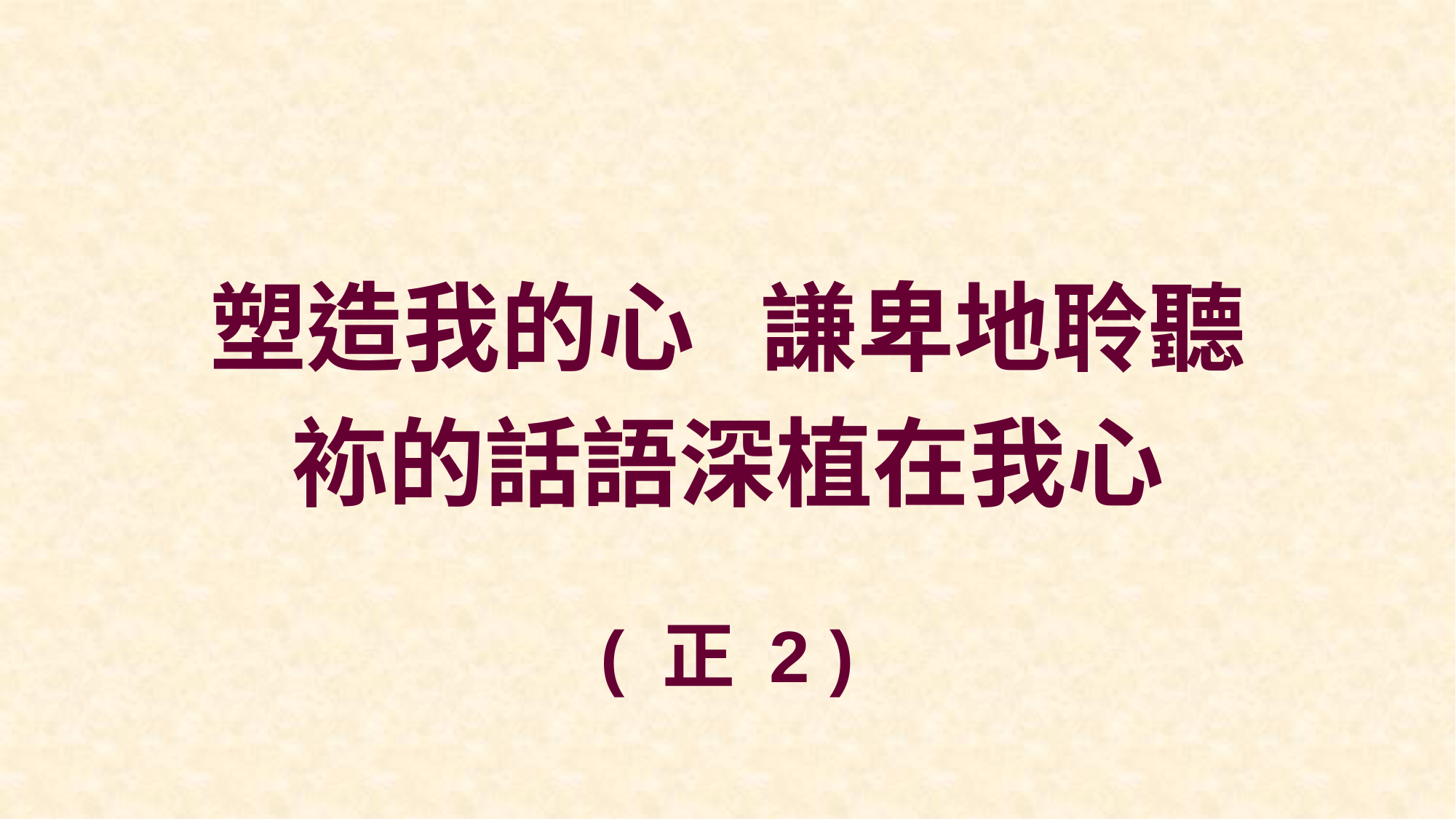

塑造我的心   謙卑地聆聽
袮的話語深植在我心
( 正 2 )